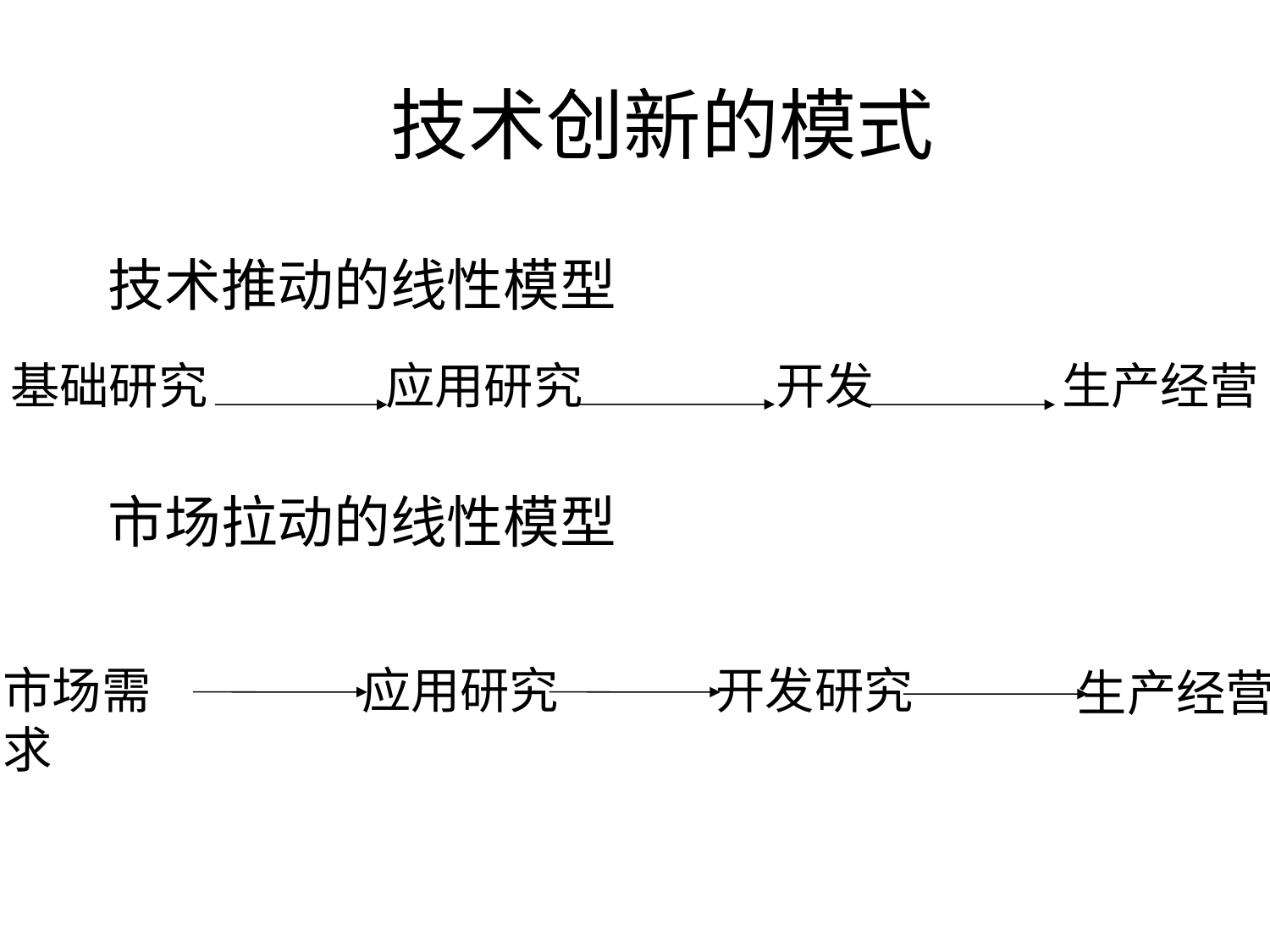

技术创新的模式
技术推动的线性模型

市场拉动的线性模型

基础研究
应用研究
开发
生产经营

市场需求
应用研究
开发研究
生产经营